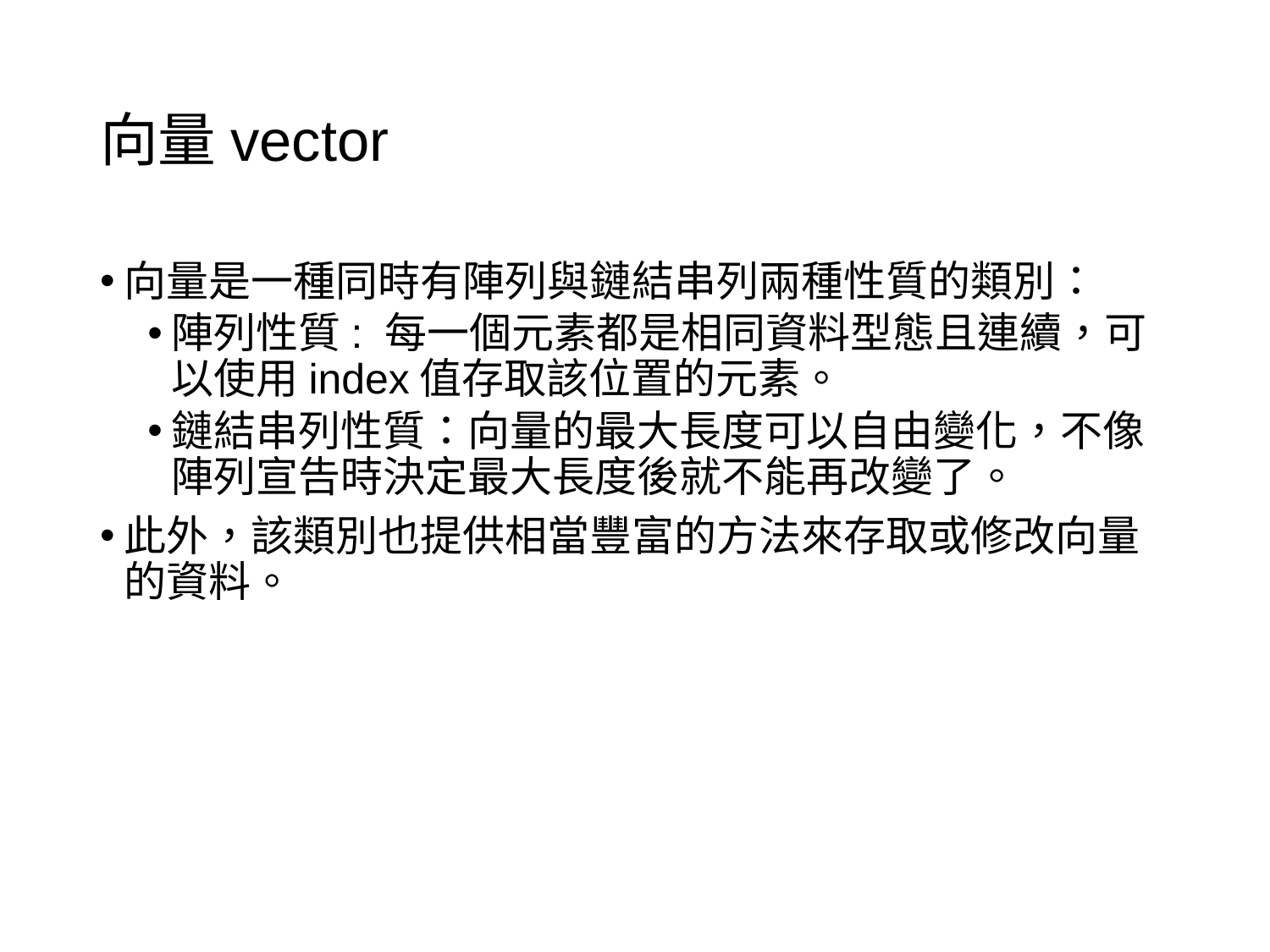

# 向量vector
向量是一種同時有陣列與鏈結串列兩種性質的類別：
陣列性質: 每一個元素都是相同資料型態且連續，可以使用index值存取該位置的元素。
鏈結串列性質：向量的最大長度可以自由變化，不像陣列宣告時決定最大長度後就不能再改變了。
此外，該類別也提供相當豐富的方法來存取或修改向量的資料。